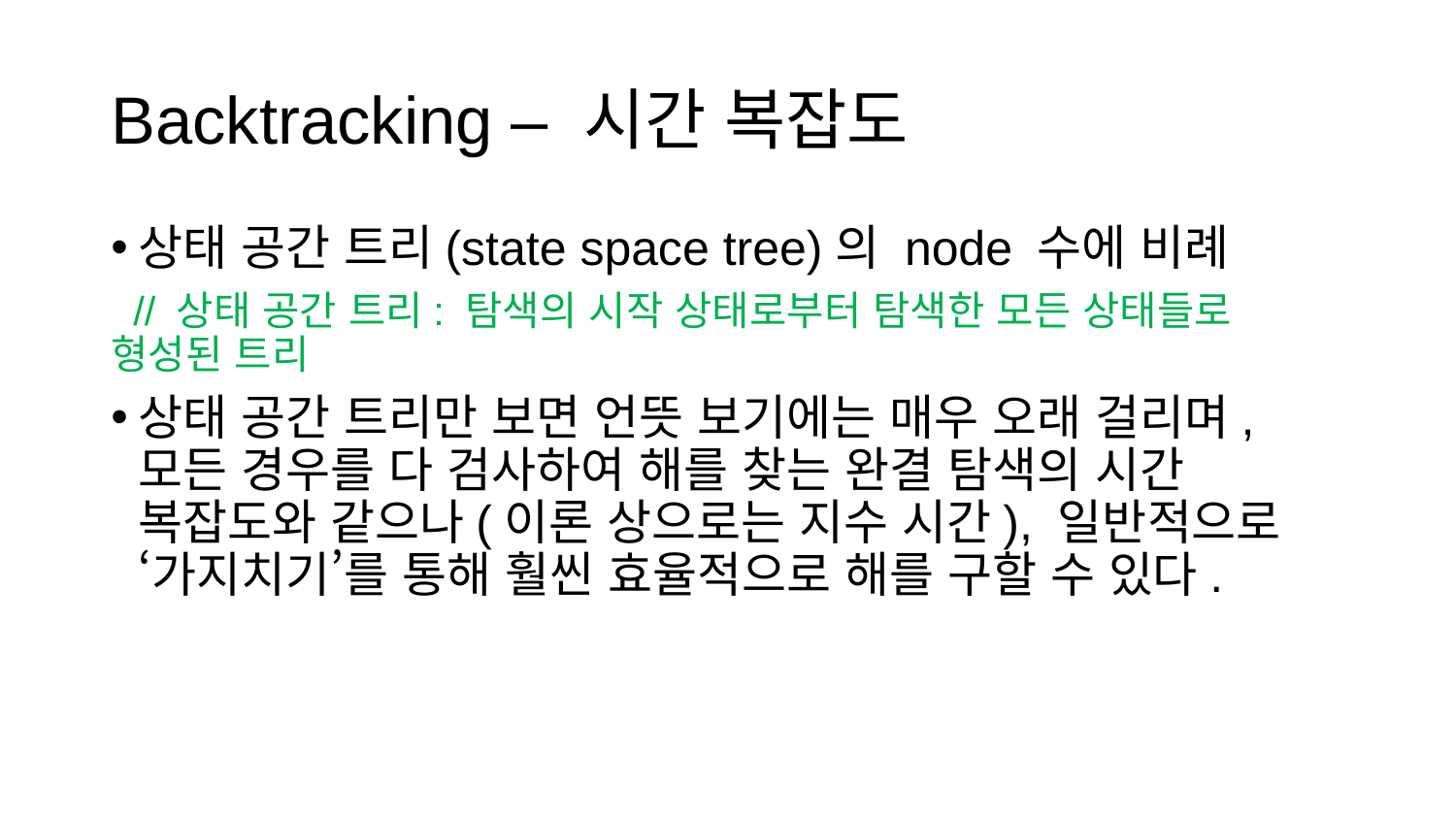

# Backtracking – 시간 복잡도
상태 공간 트리(state space tree)의 node 수에 비례
  // 상태 공간 트리: 탐색의 시작 상태로부터 탐색한 모든 상태들로 형성된 트리
상태 공간 트리만 보면 언뜻 보기에는 매우 오래 걸리며, 모든 경우를 다 검사하여 해를 찾는 완결 탐색의 시간 복잡도와 같으나(이론 상으로는 지수 시간), 일반적으로 ‘가지치기’를 통해 훨씬 효율적으로 해를 구할 수 있다.